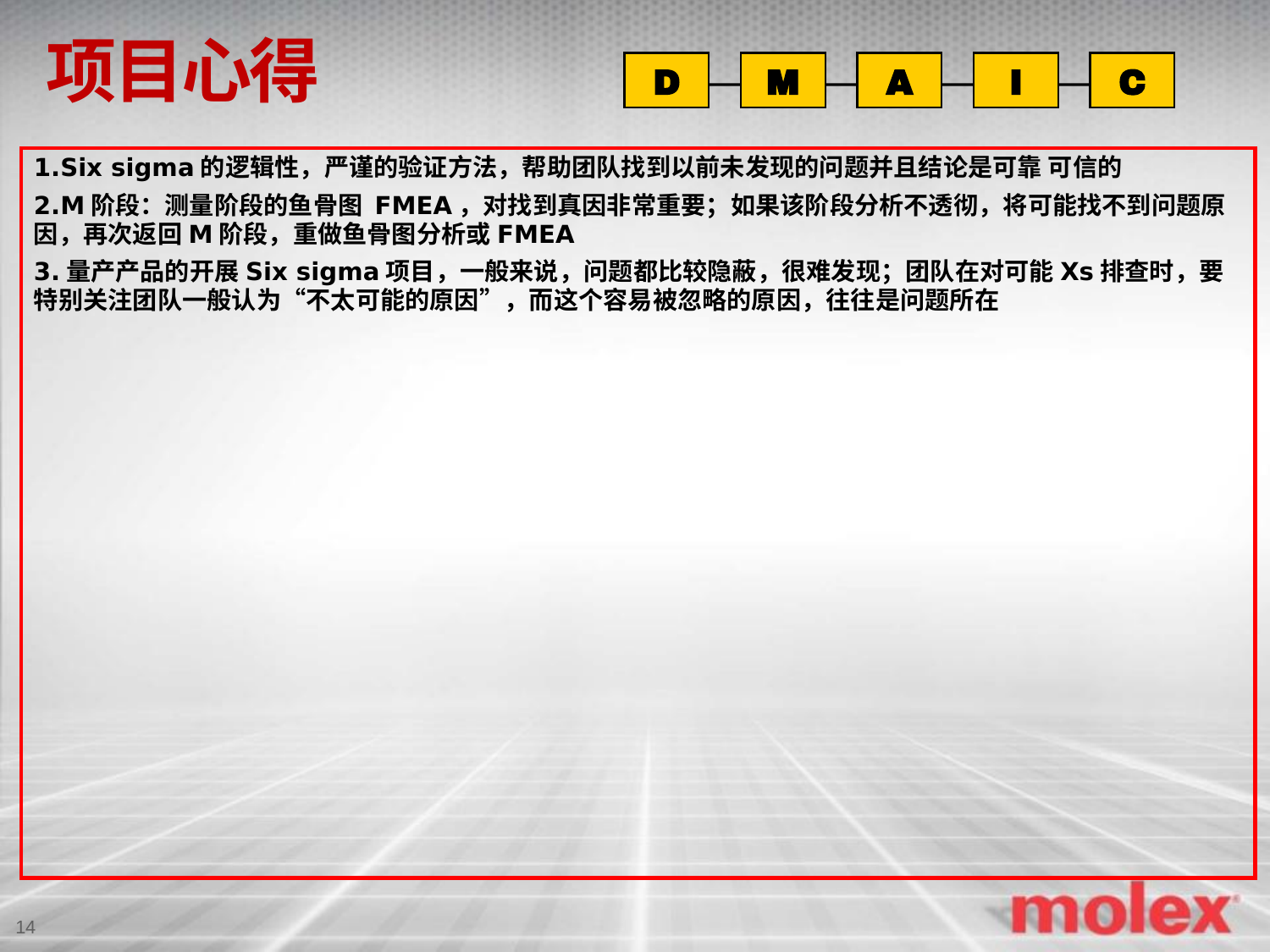

# 项目心得
1.Six sigma的逻辑性，严谨的验证方法，帮助团队找到以前未发现的问题并且结论是可靠 可信的
2.M阶段：测量阶段的鱼骨图 FMEA，对找到真因非常重要；如果该阶段分析不透彻，将可能找不到问题原因，再次返回M阶段，重做鱼骨图分析或FMEA
3.量产产品的开展Six sigma项目，一般来说，问题都比较隐蔽，很难发现；团队在对可能Xs排查时，要特别关注团队一般认为“不太可能的原因”，而这个容易被忽略的原因，往往是问题所在

14